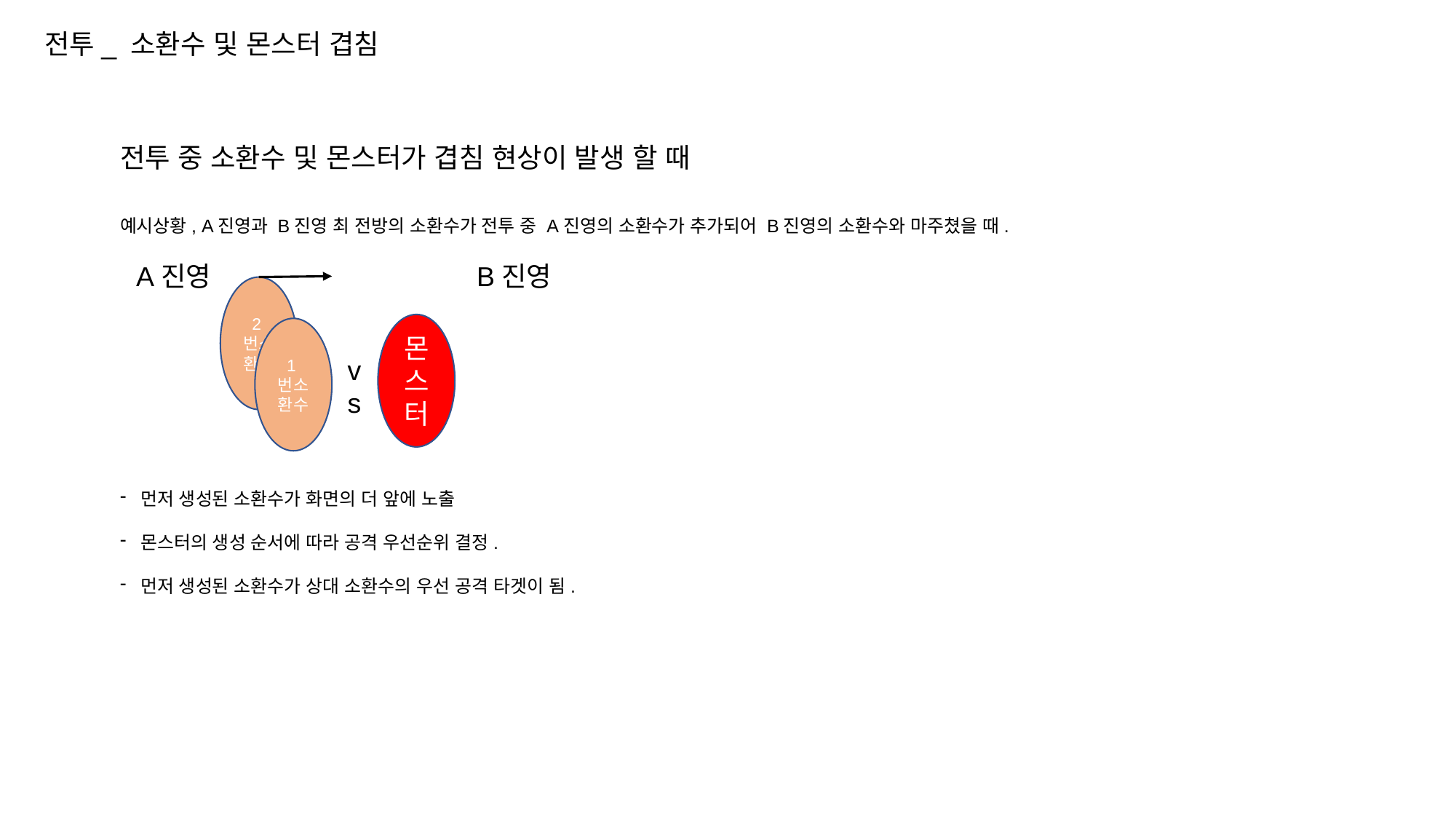

전투_ 소환수 및 몬스터 겹침
전투 중 소환수 및 몬스터가 겹침 현상이 발생 할 때
예시상황, A진영과 B진영 최 전방의 소환수가 전투 중 A진영의 소환수가 추가되어 B진영의 소환수와 마주쳤을 때.
A진영
B진영
2번소환수
몬스터
1번소환수
vs
먼저 생성된 소환수가 화면의 더 앞에 노출

몬스터의 생성 순서에 따라 공격 우선순위 결정.

먼저 생성된 소환수가 상대 소환수의 우선 공격 타겟이 됨.